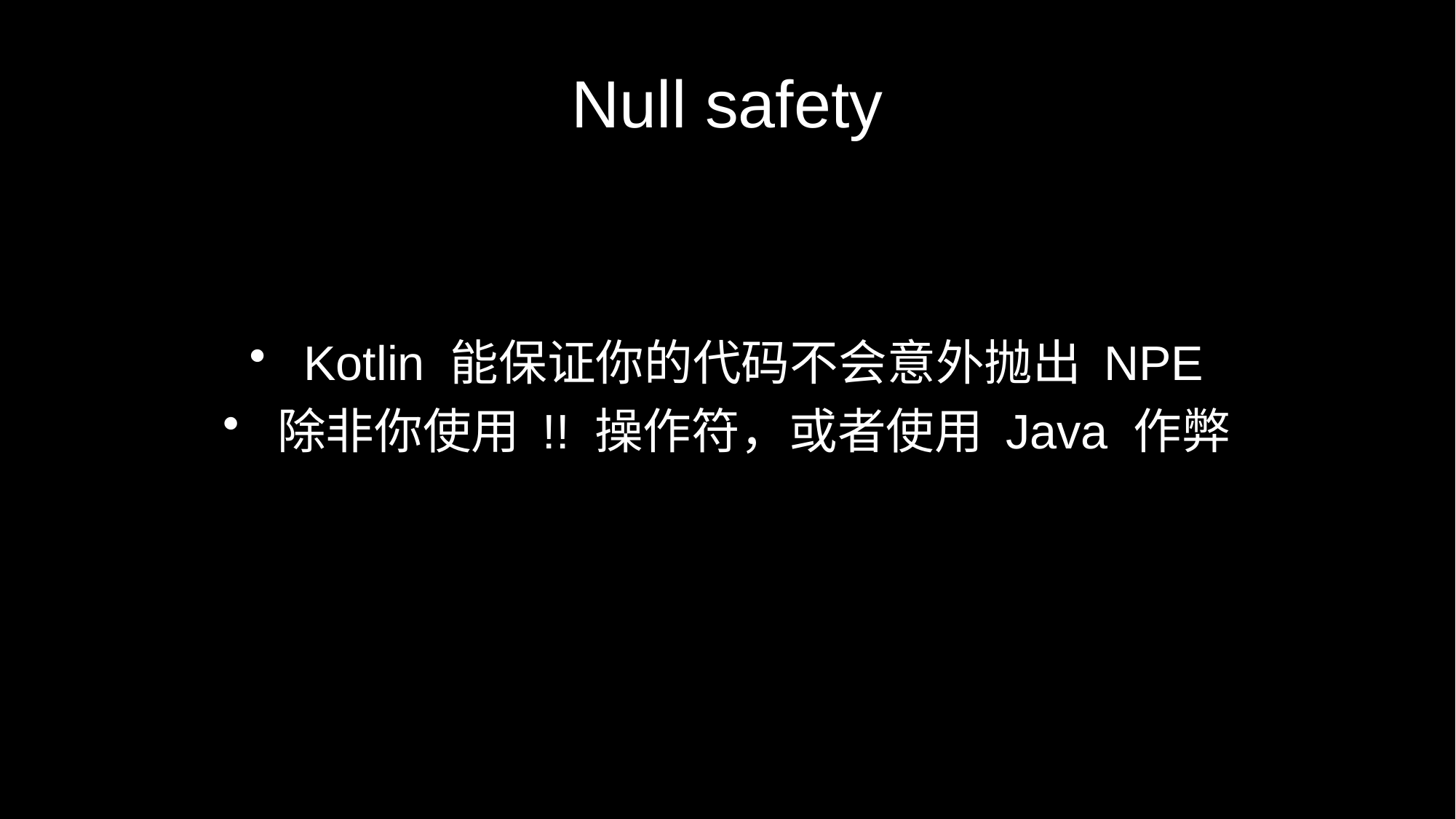

# Null safety
Kotlin 能保证你的代码不会意外抛出 NPE
除非你使用 !! 操作符，或者使用 Java 作弊